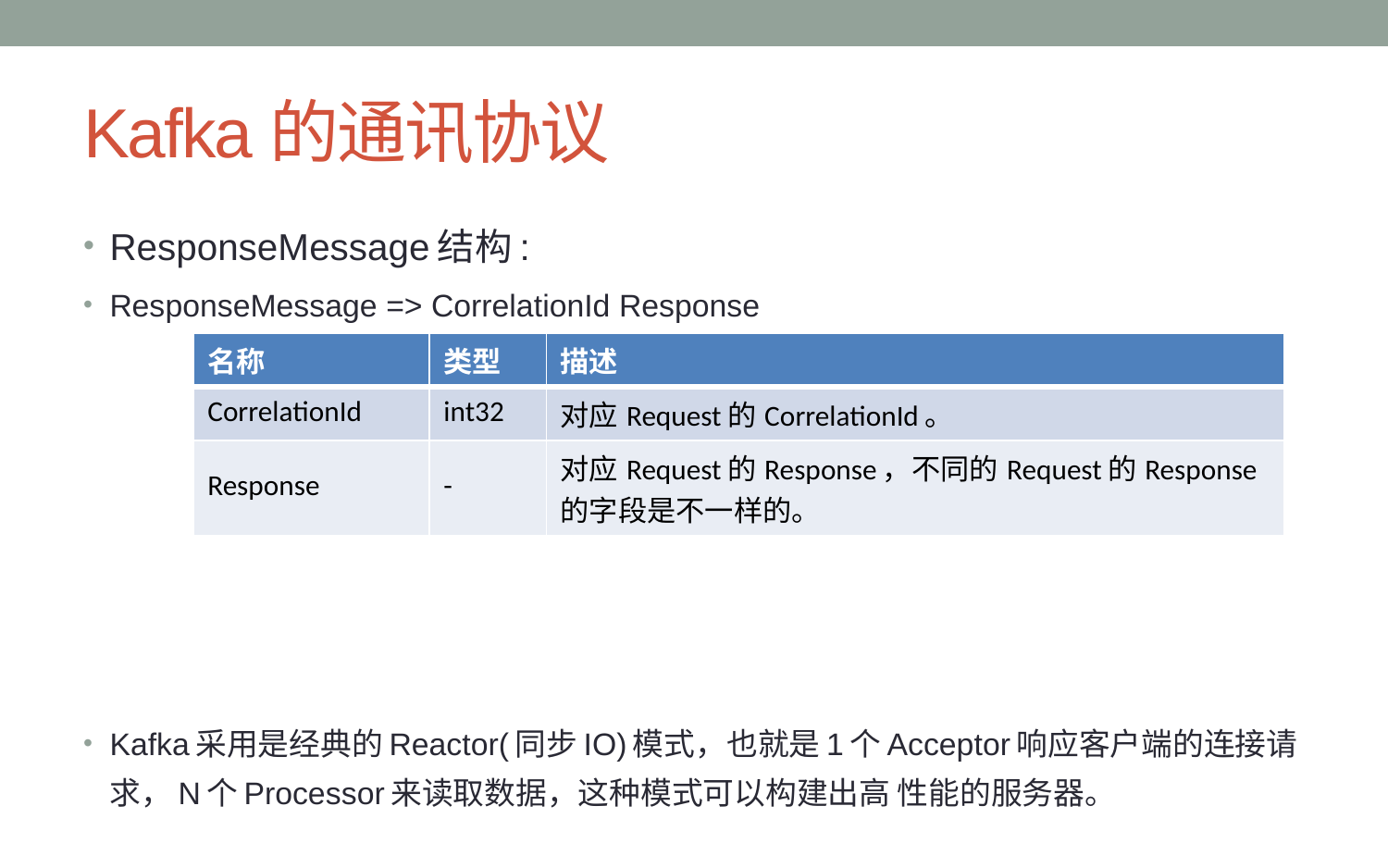

# Kafka的通讯协议
ResponseMessage结构:
ResponseMessage => CorrelationId Response

Kafka采用是经典的Reactor(同步IO)模式，也就是1个Acceptor响应客户端的连接请求，N个Processor来读取数据，这种模式可以构建出高 性能的服务器。

| 名称 | 类型 | 描述 |
| --- | --- | --- |
| CorrelationId | int32 | 对应Request的CorrelationId。 |
| Response | - | 对应Request的Response，不同的Request的Response的字段是不一样的。 |